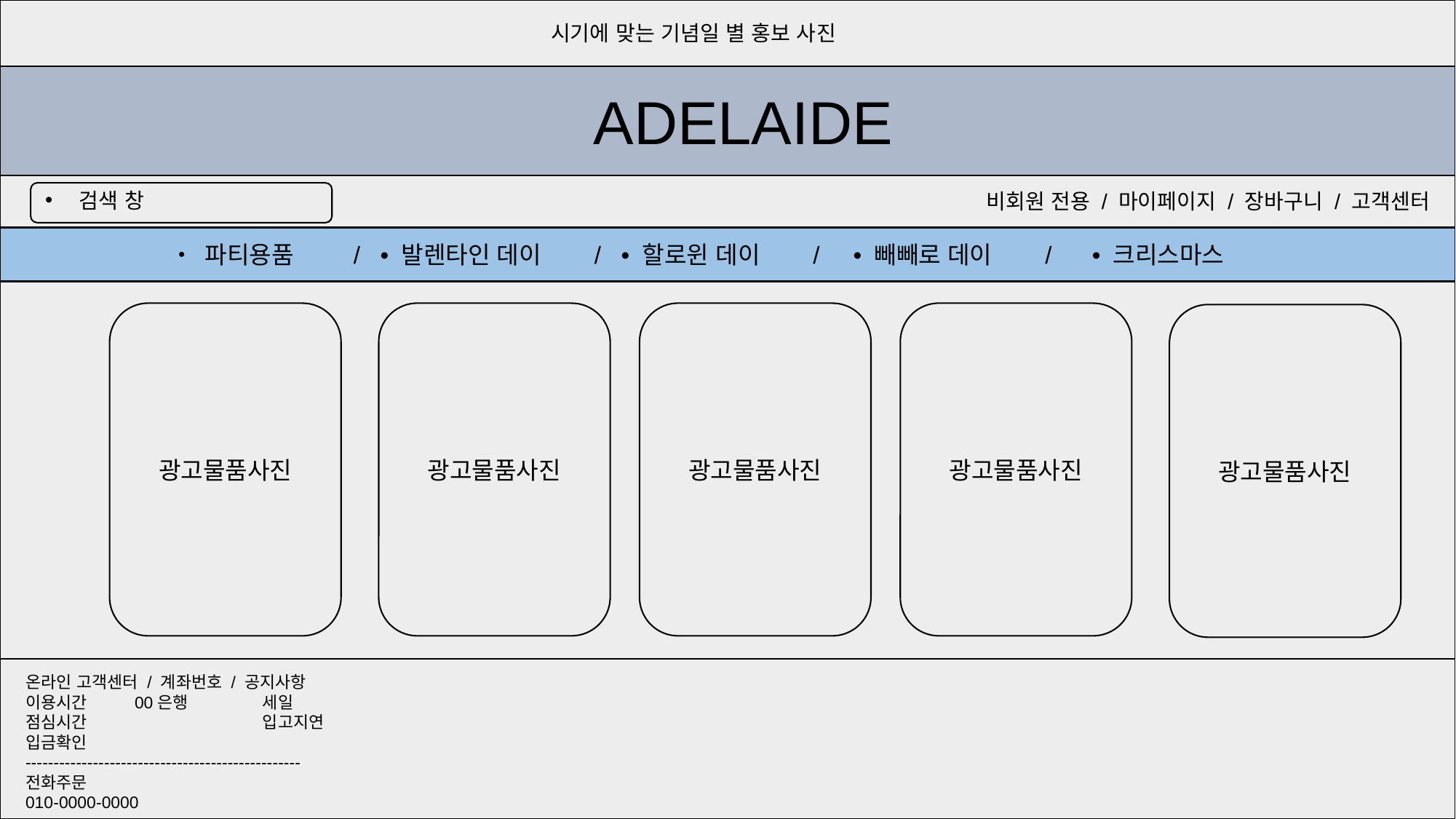

시기에 맞는 기념일 별 홍보 사진
ADELAIDE

검색 창

비회원 전용 / 마이페이지 / 장바구니 / 고객센터

• 파티용품        /   • 발렌타인 데이       /   • 할로윈 데이       /     • 빼빼로 데이       /      • 크리스마스
광고 물품 사진
광고물품사진
광고물품사진
광고물품사진
광고물품사진
광고물품사진

온라인 고객센터 / 계좌번호 / 공지사항
이용시간	00은행	    세일
점심시간		    입고지연
입금확인
-------------------------------------------------
전화주문
010-0000-0000